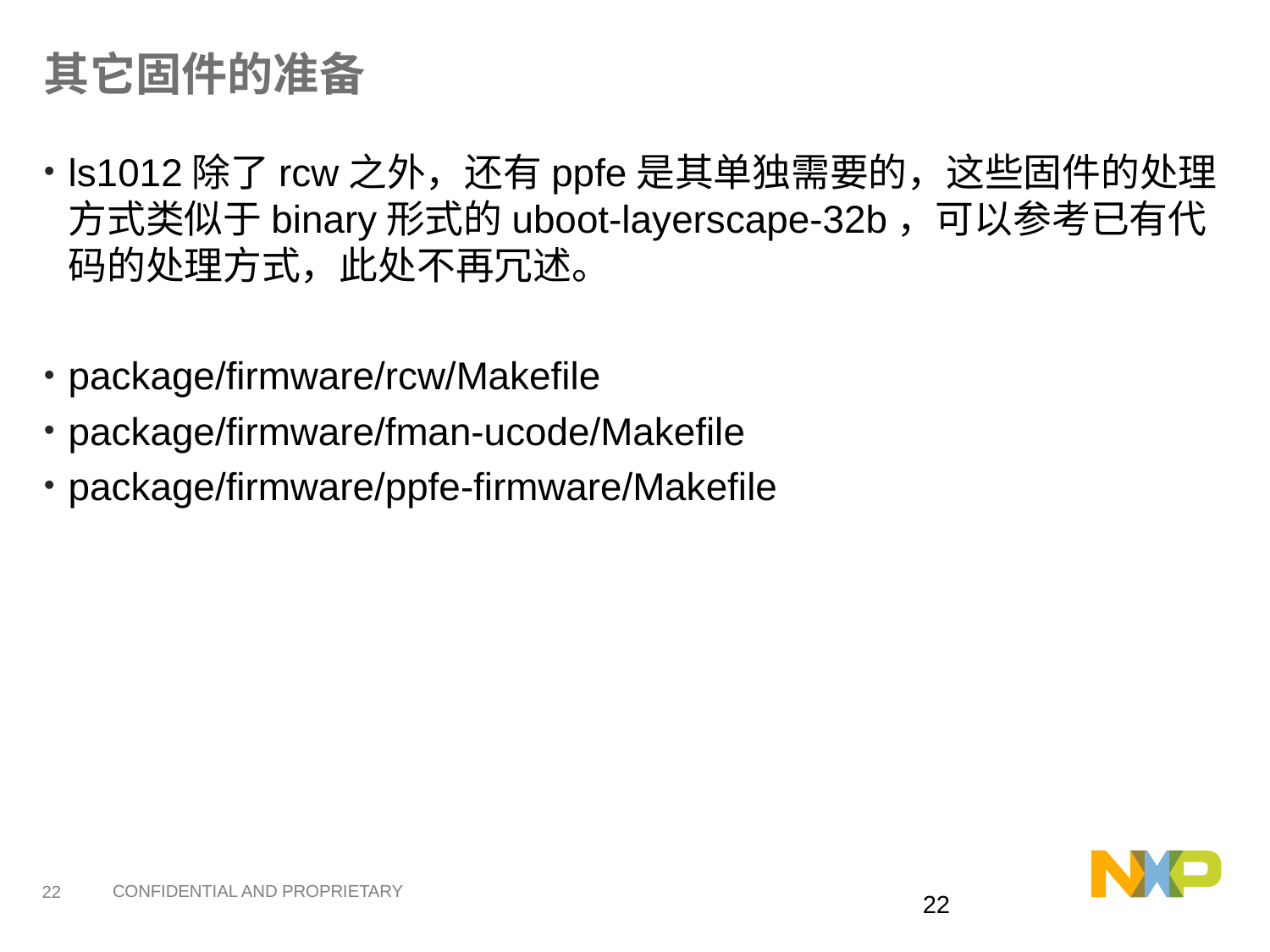

# 其它固件的准备
ls1012除了rcw之外，还有ppfe是其单独需要的，这些固件的处理方式类似于binary形式的uboot-layerscape-32b，可以参考已有代码的处理方式，此处不再冗述。

package/firmware/rcw/Makefile
package/firmware/fman-ucode/Makefile
package/firmware/ppfe-firmware/Makefile
22